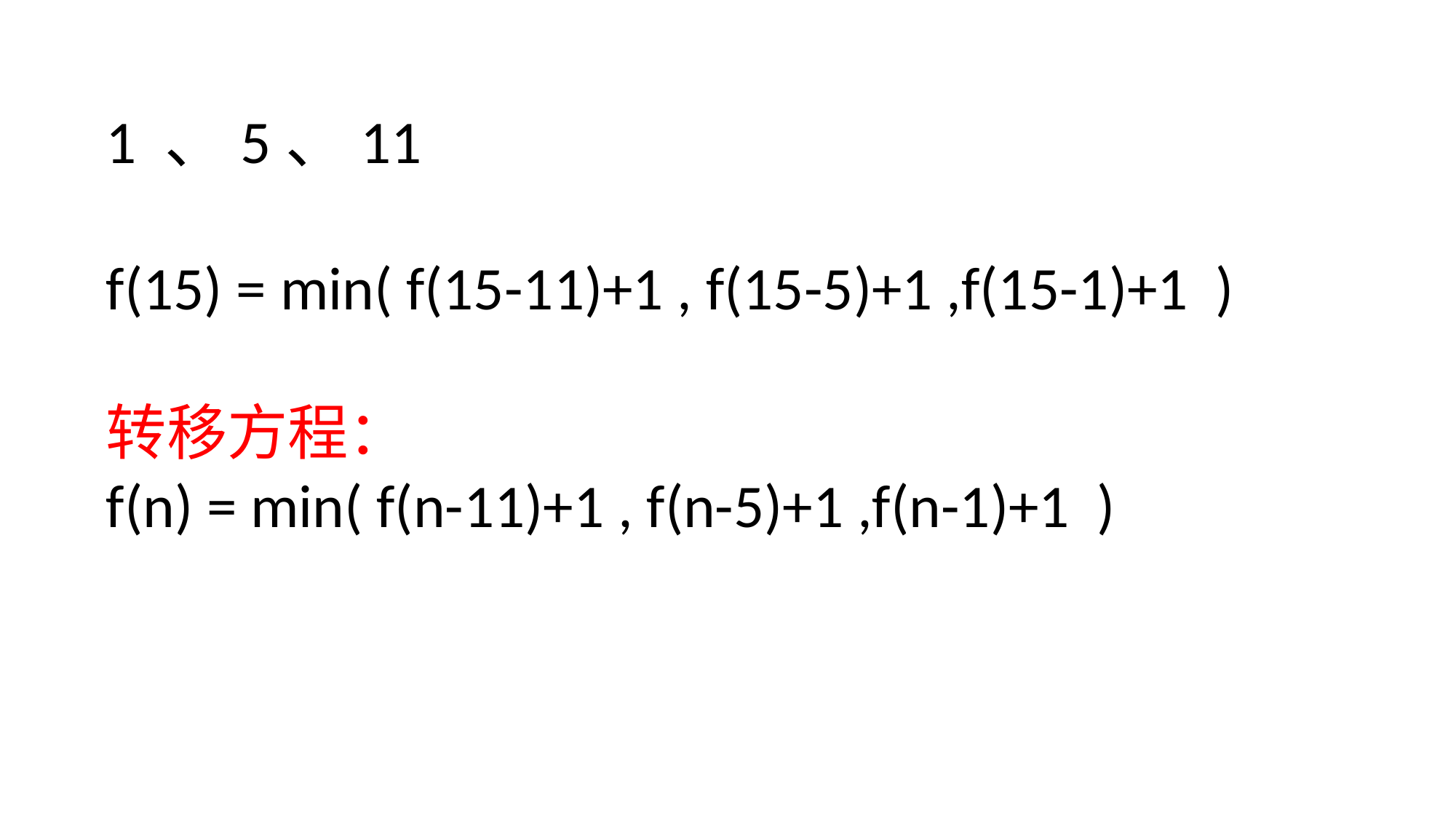

1 、5、11
f(15) = min( f(15-11)+1 , f(15-5)+1 ,f(15-1)+1  )

转移方程：
f(n) = min( f(n-11)+1 , f(n-5)+1 ,f(n-1)+1  )